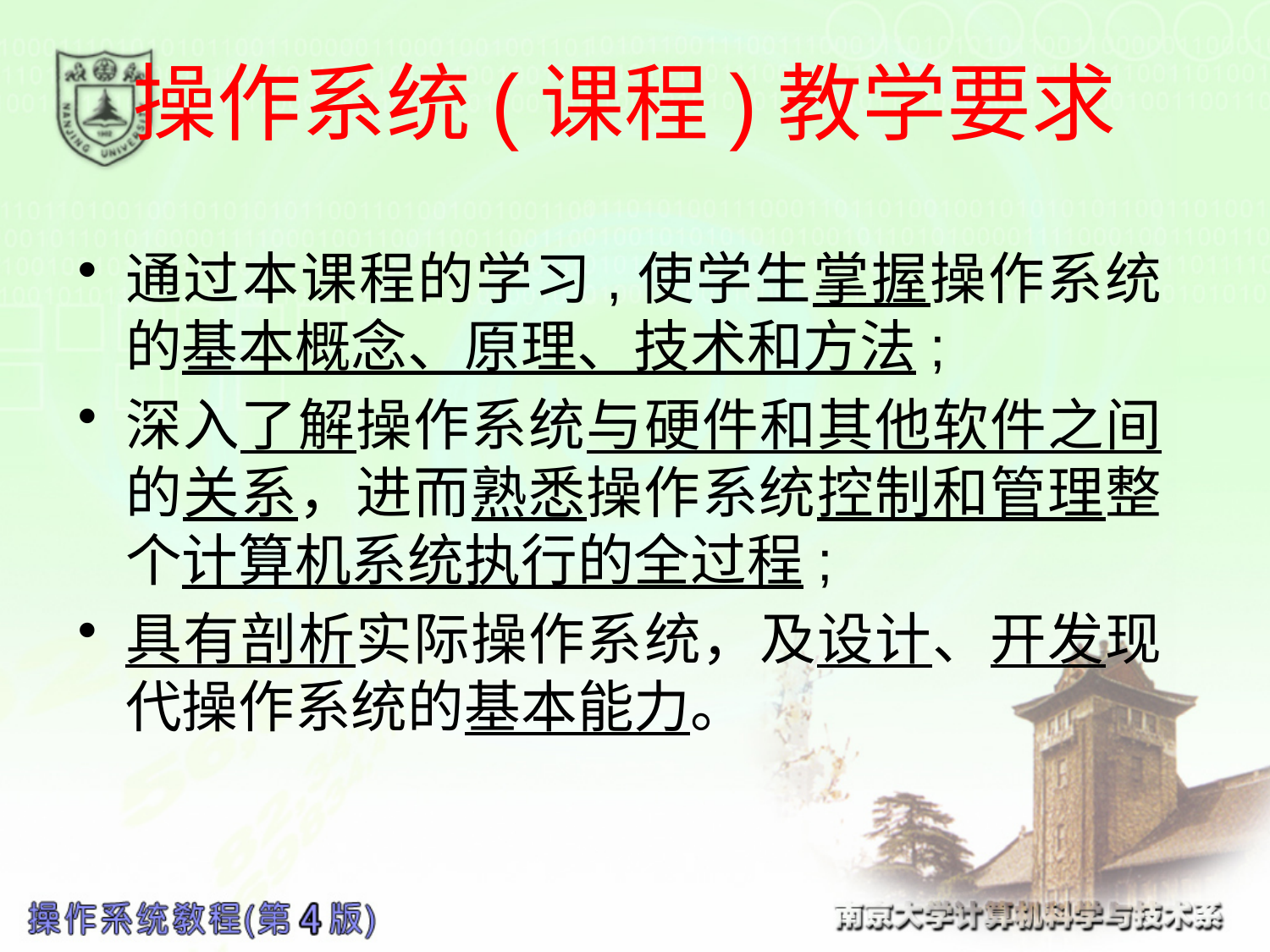

# 操作系统(课程)教学要求
通过本课程的学习,使学生掌握操作系统的基本概念、原理、技术和方法;
深入了解操作系统与硬件和其他软件之间的关系，进而熟悉操作系统控制和管理整个计算机系统执行的全过程;
具有剖析实际操作系统，及设计、开发现代操作系统的基本能力。